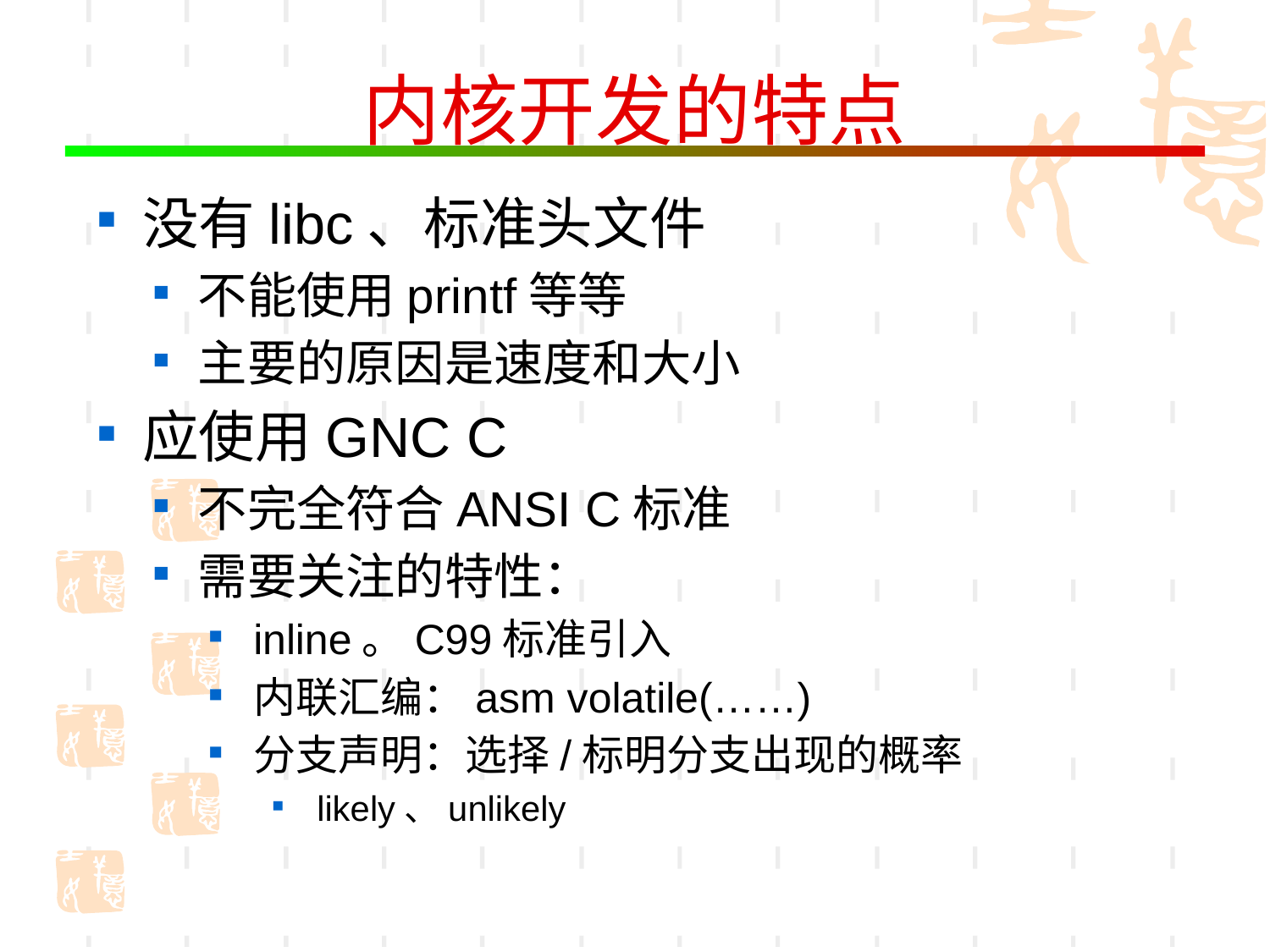

# 内核开发的特点
没有libc、标准头文件
不能使用printf等等
主要的原因是速度和大小
应使用GNC C
不完全符合ANSI C标准
需要关注的特性：
inline。C99标准引入
内联汇编：asm volatile(……)
分支声明：选择/标明分支出现的概率
likely、unlikely